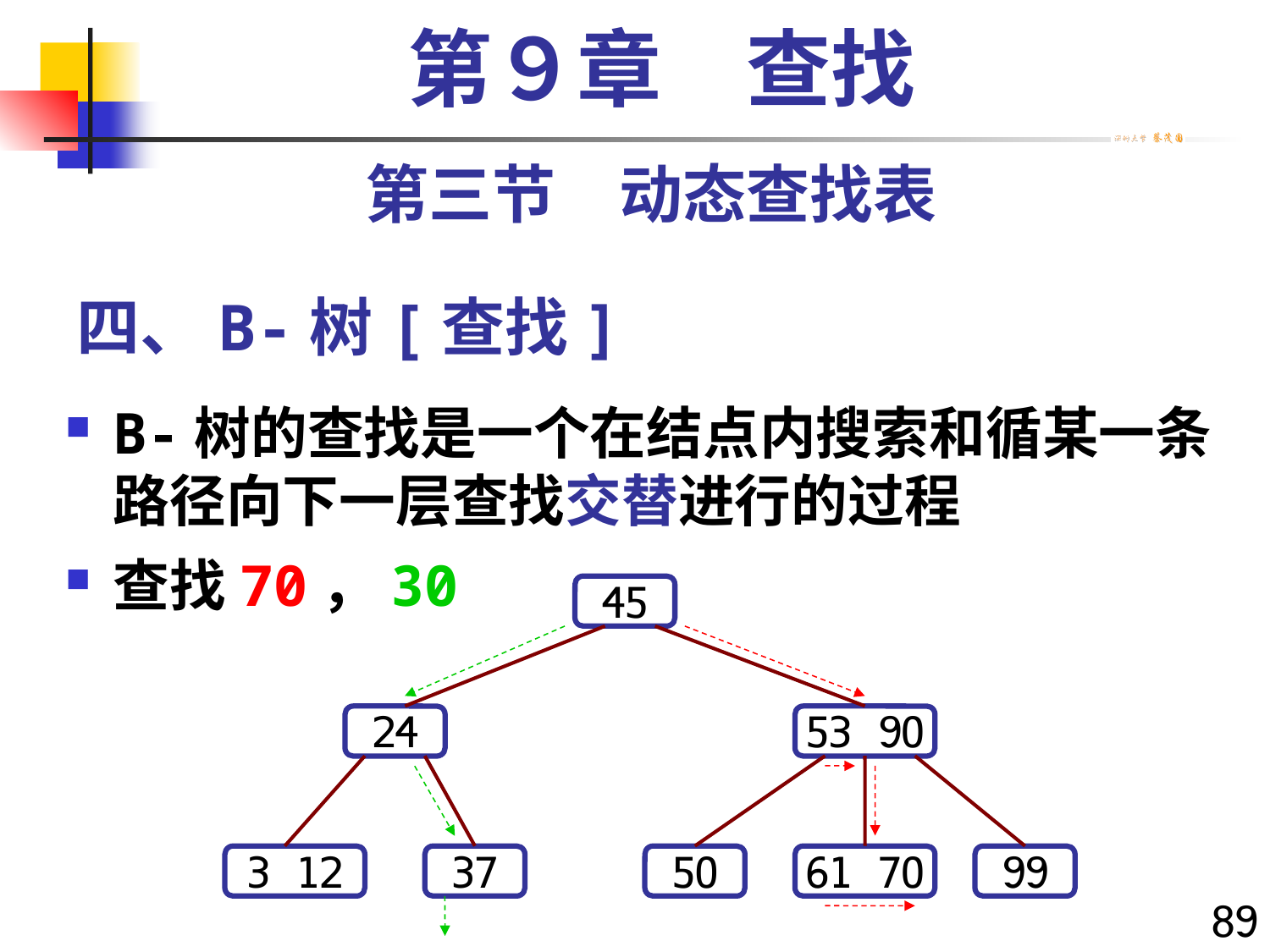

第９章　查找
第三节　动态查找表
# 四、B-树[查找]
B-树的查找是一个在结点内搜索和循某一条路径向下一层查找交替进行的过程
查找70，30
45

24
53  90

3  12
37
50
61  70
99

89